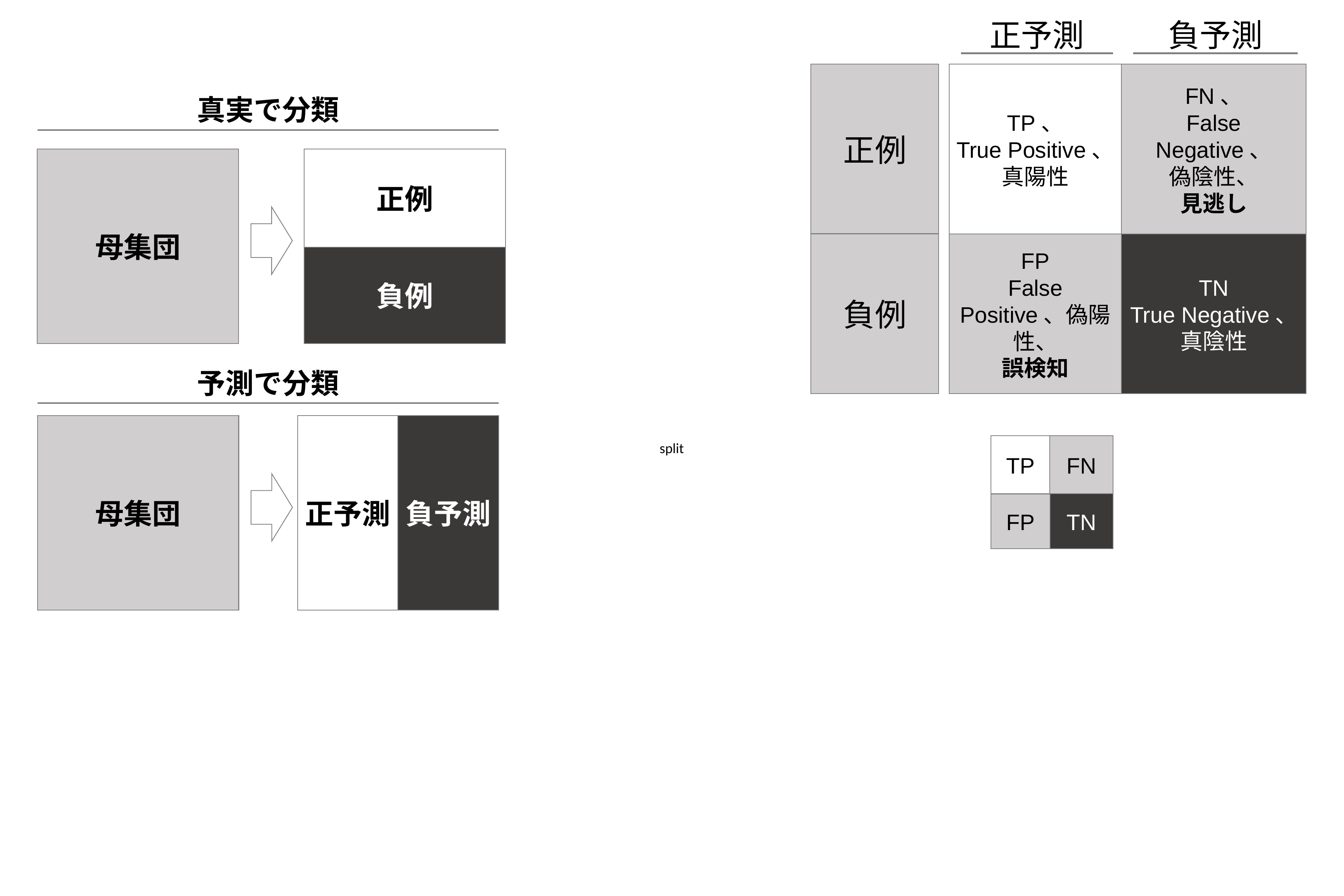

負予測
正予測
正例
FN、
False Negative、
偽陰性、
見逃し
TP、
True Positive、
真陽性
真実で分類
正例
母集団

負例
TN
True Negative、真陰性
FP
False Positive、偽陽性、
誤検知
負例
予測で分類
正予測
負予測
母集団
FN
TP
split

TN
FP